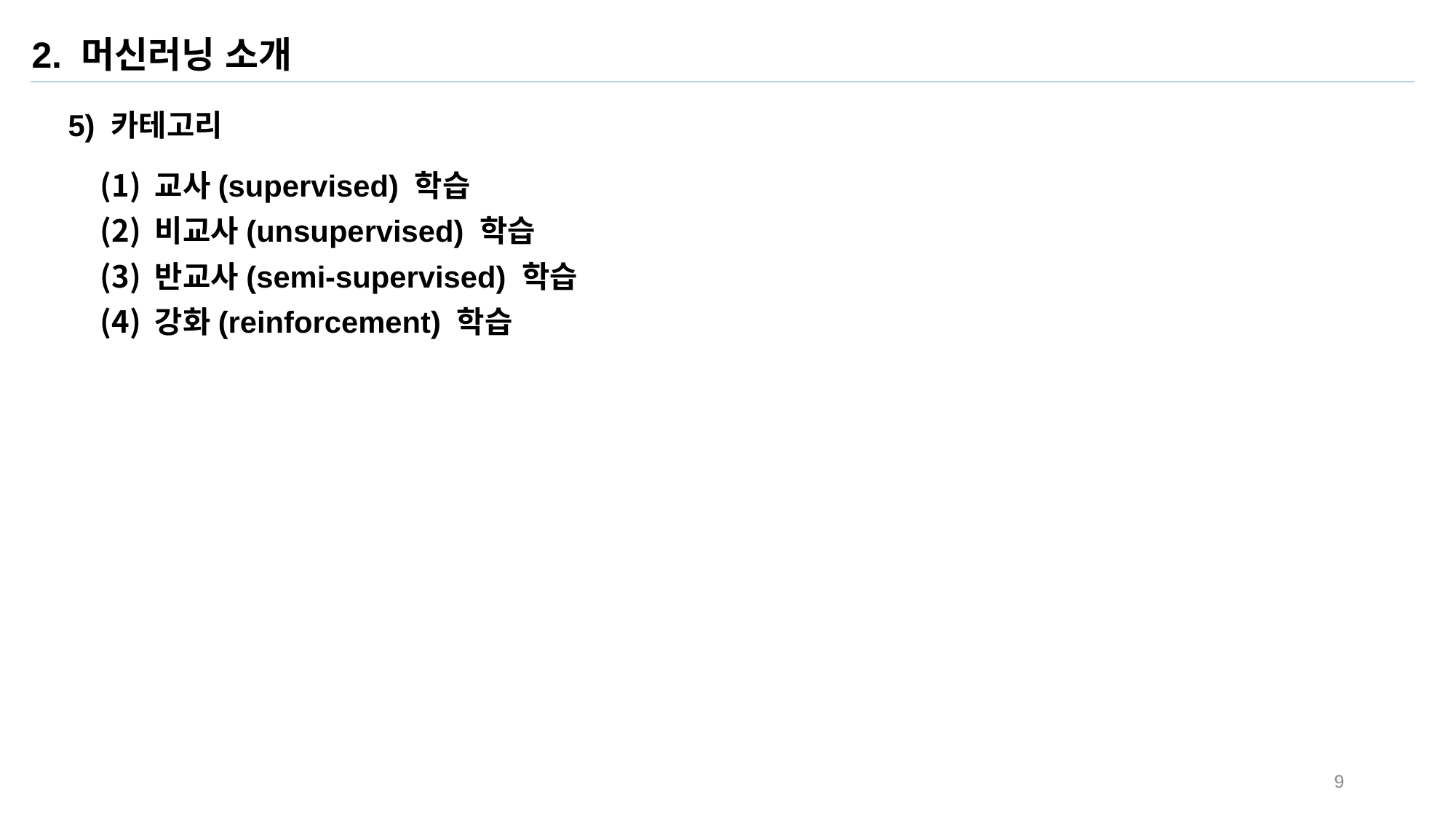

2. 머신러닝 소개
5) 카테고리
교사(supervised) 학습
비교사(unsupervised) 학습
반교사(semi-supervised) 학습
강화(reinforcement) 학습
9